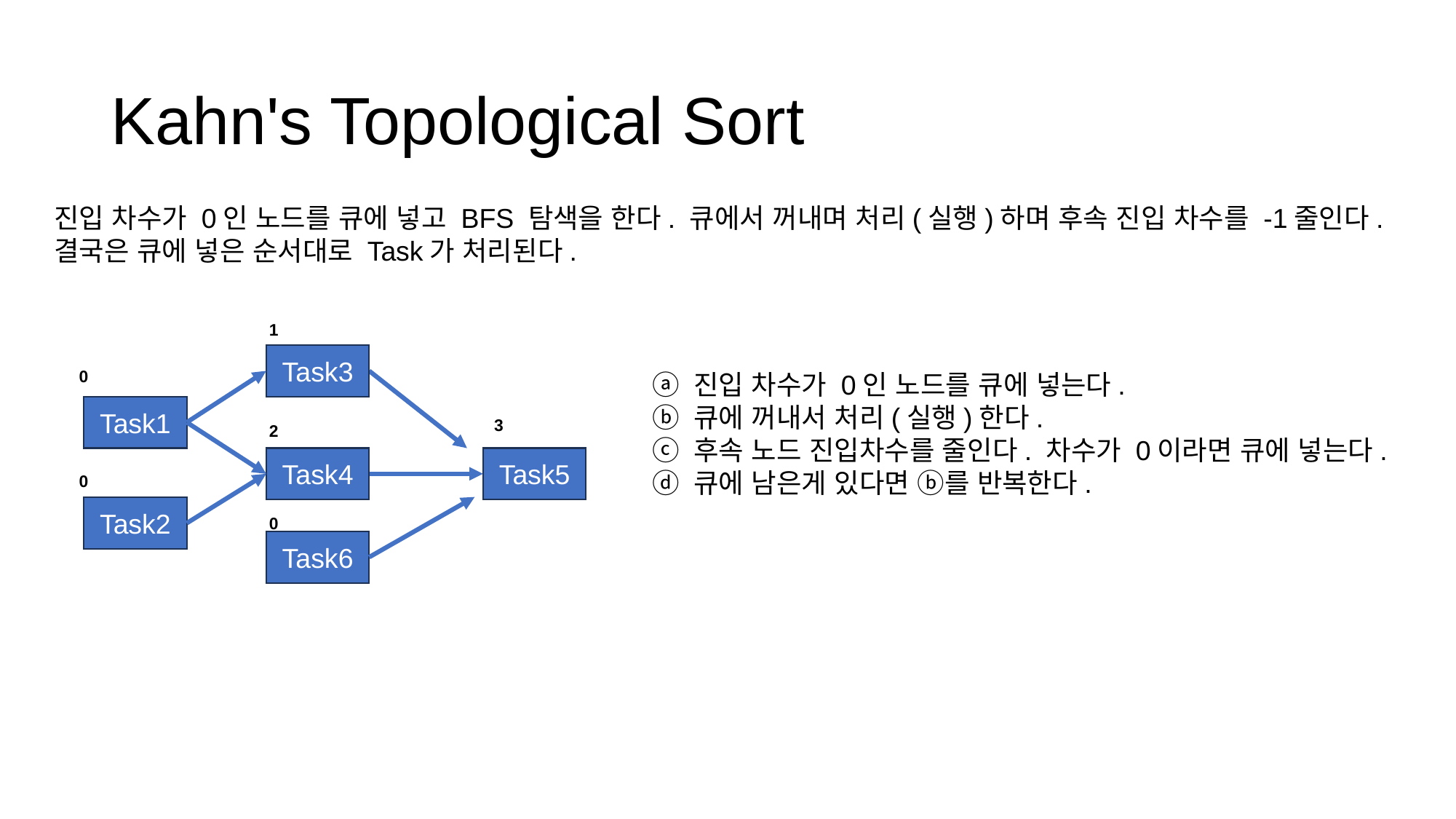

# Kahn's Topological Sort
진입 차수가 0인 노드를 큐에 넣고 BFS 탐색을 한다. 큐에서 꺼내며 처리(실행)하며 후속 진입 차수를 -1줄인다.
결국은 큐에 넣은 순서대로 Task가 처리된다.
1
Task3
0
ⓐ 진입 차수가 0인 노드를 큐에 넣는다.
ⓑ 큐에 꺼내서 처리(실행)한다.
ⓒ 후속 노드 진입차수를 줄인다. 차수가 0이라면 큐에 넣는다.
ⓓ 큐에 남은게 있다면 ⓑ를 반복한다.

Task1
3
2
Task4
Task5
0
Task2
0
Task6